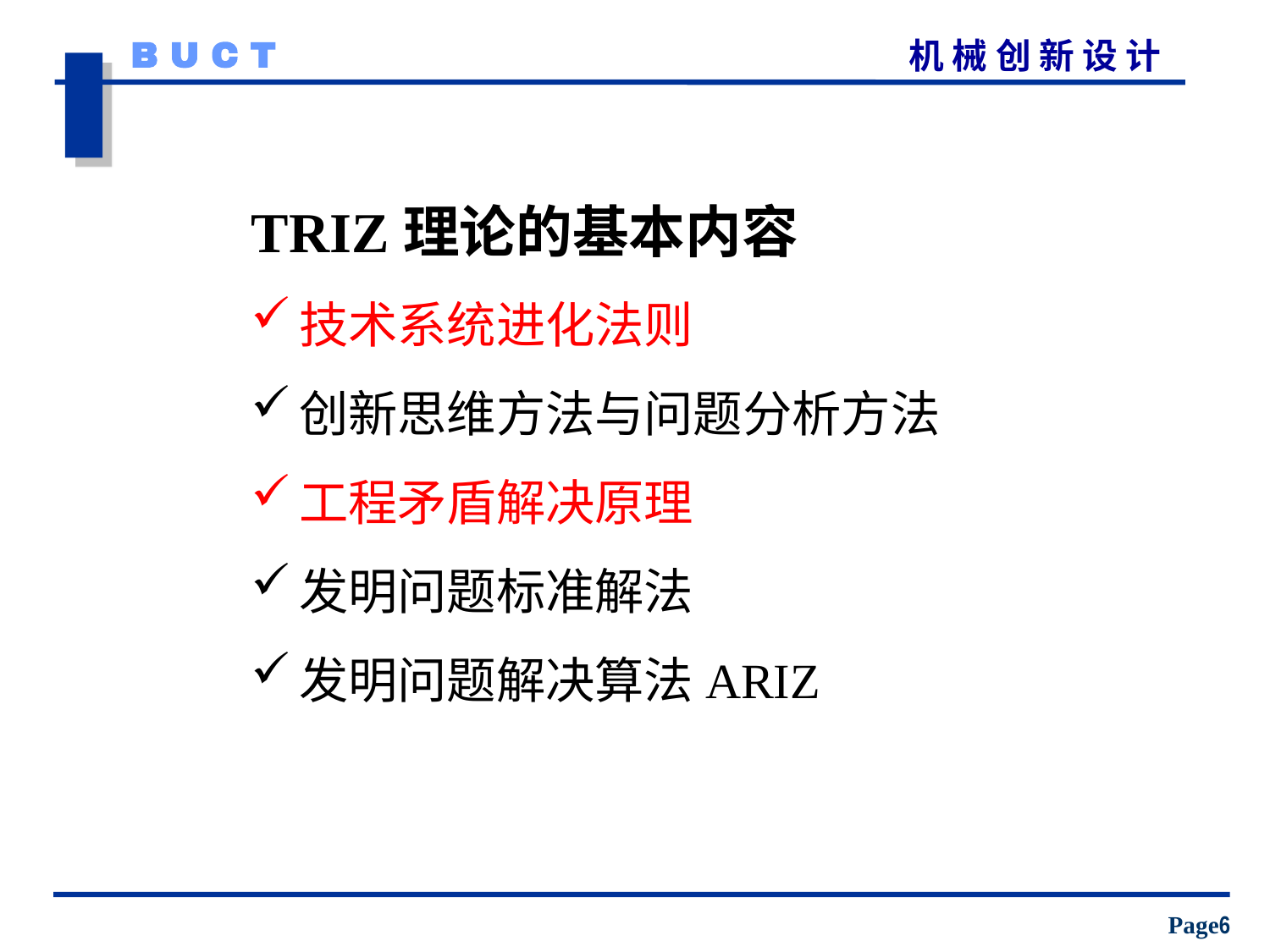

TRIZ理论的基本内容
技术系统进化法则
创新思维方法与问题分析方法
工程矛盾解决原理
发明问题标准解法
发明问题解决算法ARIZ
Page6